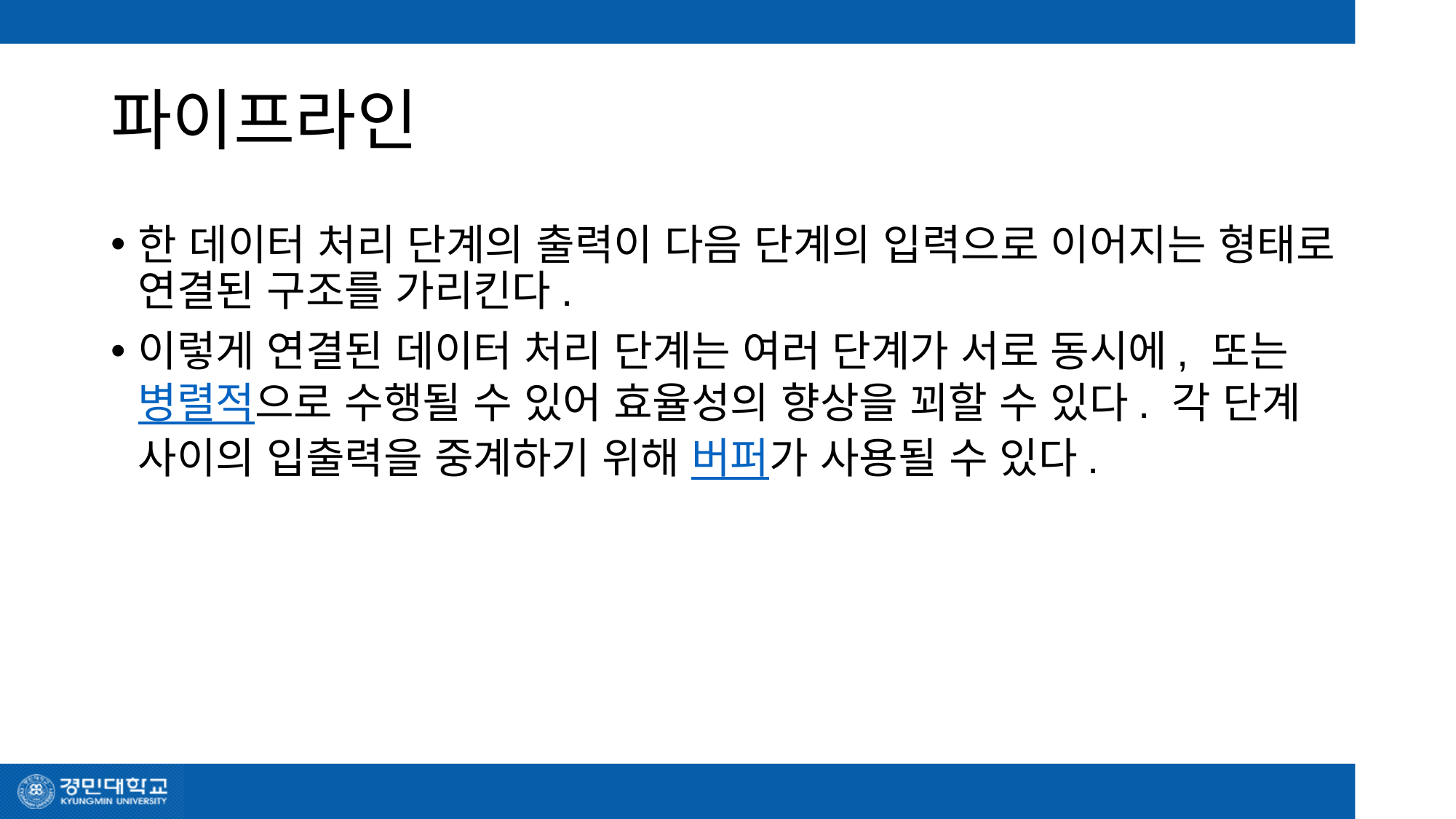

# 파이프라인
한 데이터 처리 단계의 출력이 다음 단계의 입력으로 이어지는 형태로 연결된 구조를 가리킨다.
이렇게 연결된 데이터 처리 단계는 여러 단계가 서로 동시에, 또는 병렬적으로 수행될 수 있어 효율성의 향상을 꾀할 수 있다. 각 단계 사이의 입출력을 중계하기 위해 버퍼가 사용될 수 있다.